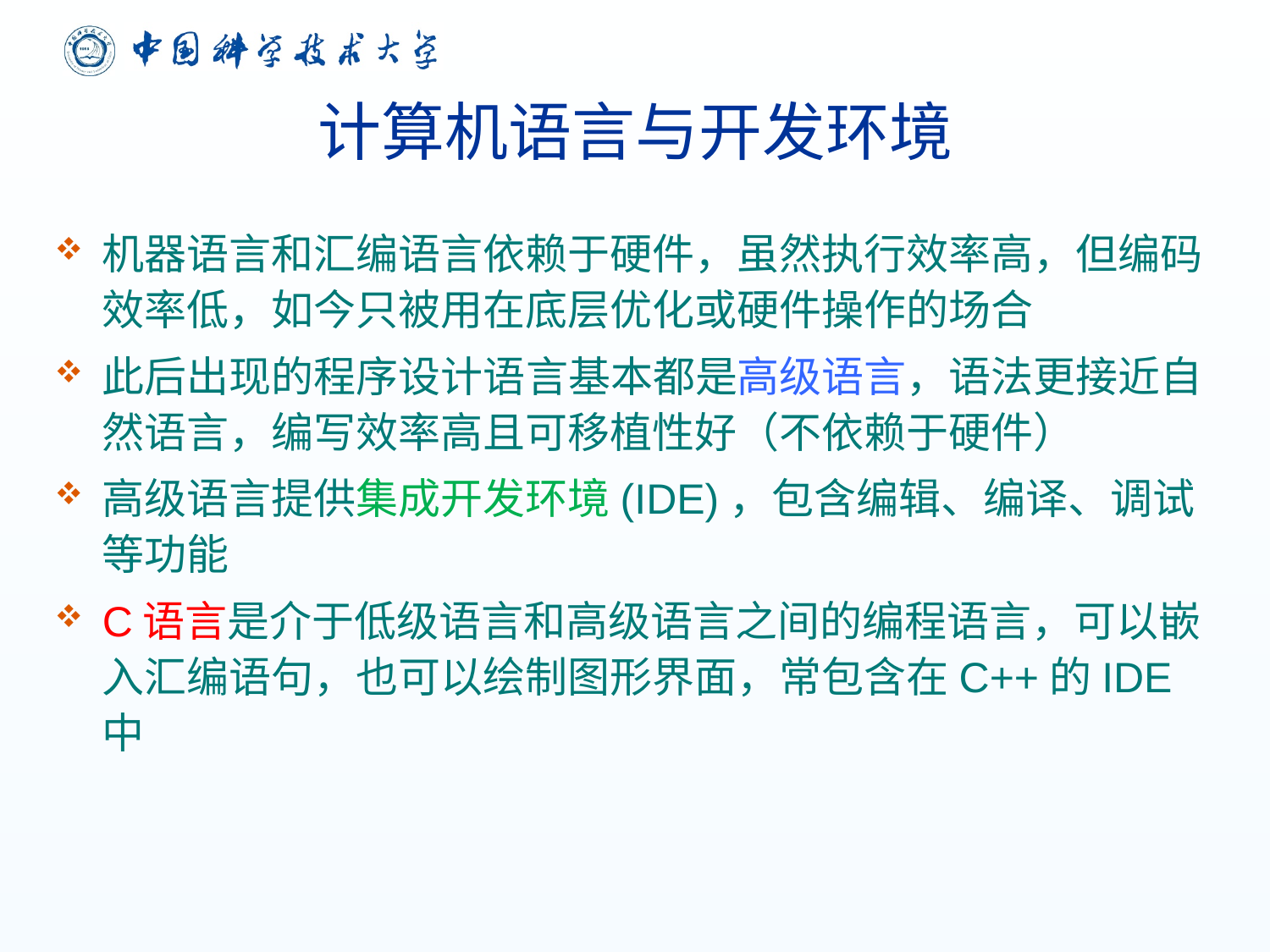

# 计算机语言与开发环境
机器语言和汇编语言依赖于硬件，虽然执行效率高，但编码效率低，如今只被用在底层优化或硬件操作的场合
此后出现的程序设计语言基本都是高级语言，语法更接近自然语言，编写效率高且可移植性好（不依赖于硬件）
高级语言提供集成开发环境(IDE)，包含编辑、编译、调试等功能
C语言是介于低级语言和高级语言之间的编程语言，可以嵌入汇编语句，也可以绘制图形界面，常包含在C++的IDE中